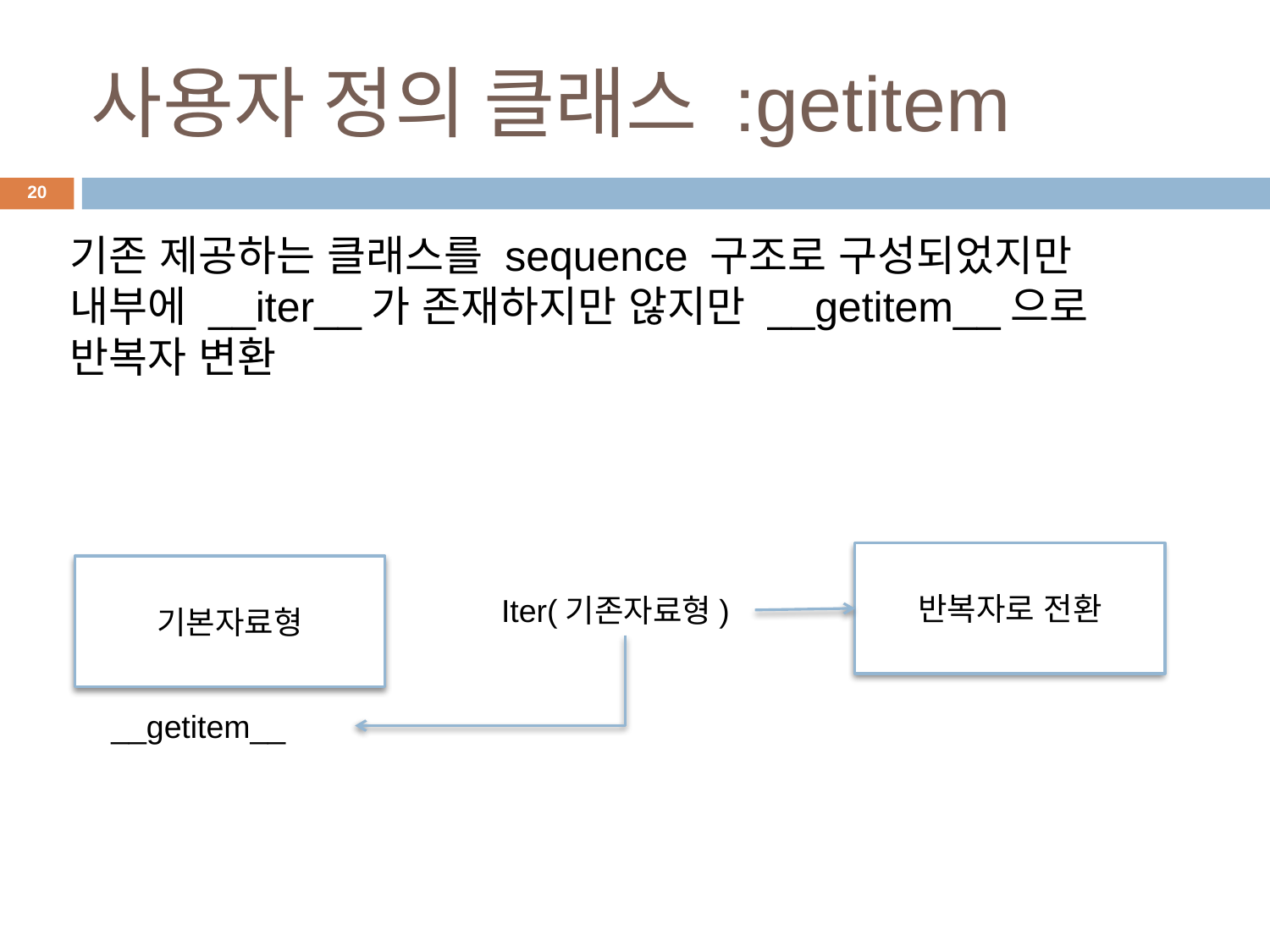

# 사용자 정의 클래스 :getitem
20
기존 제공하는 클래스를 sequence 구조로 구성되었지만 내부에 __iter__가 존재하지만 않지만 __getitem__으로 반복자 변환
반복자로 전환
기본자료형
Iter(기존자료형)
__getitem__